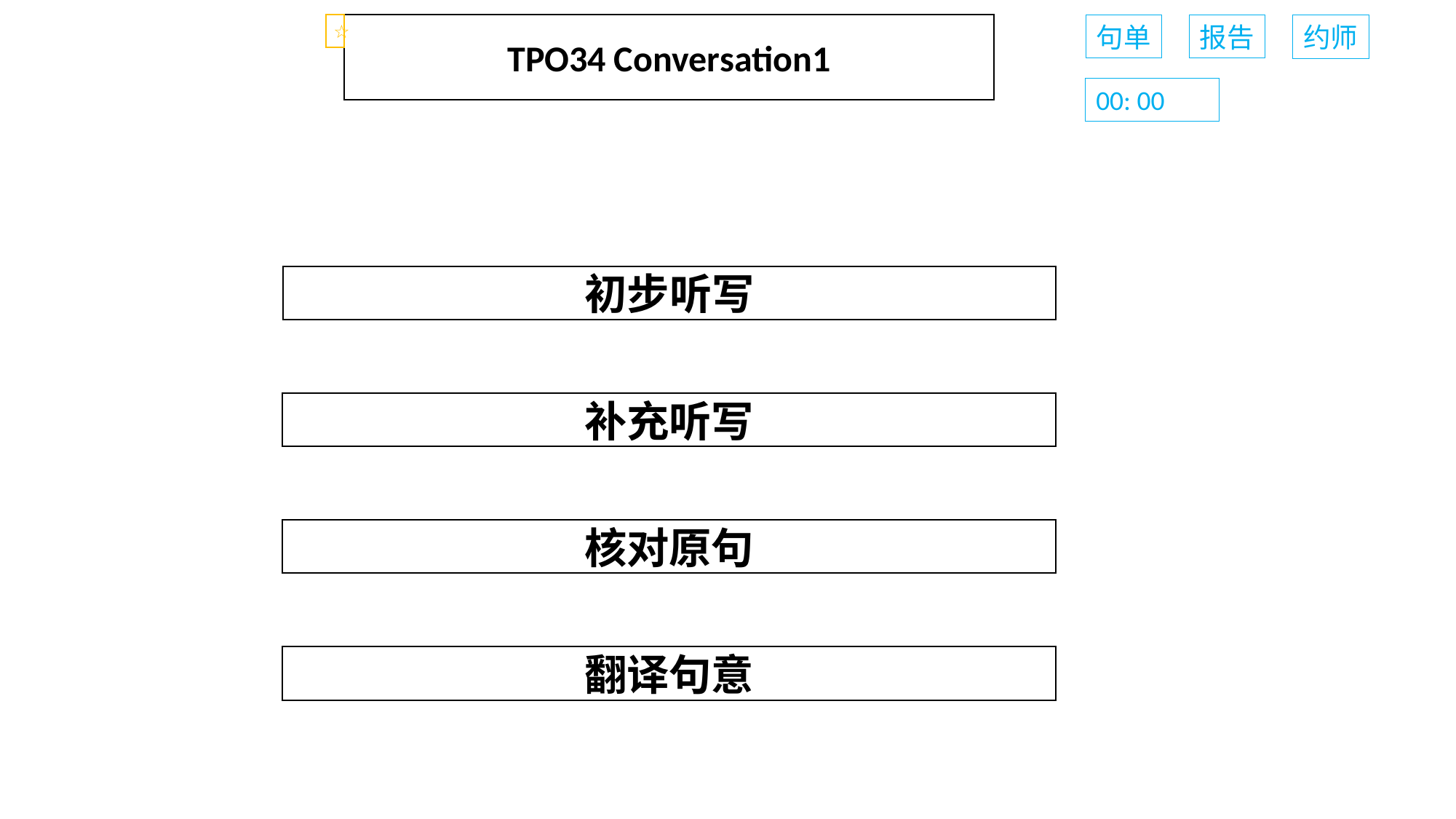

☆
TPO34 Conversation1
句单
报告
约师
00: 00
初步听写
补充听写
核对原句
翻译句意